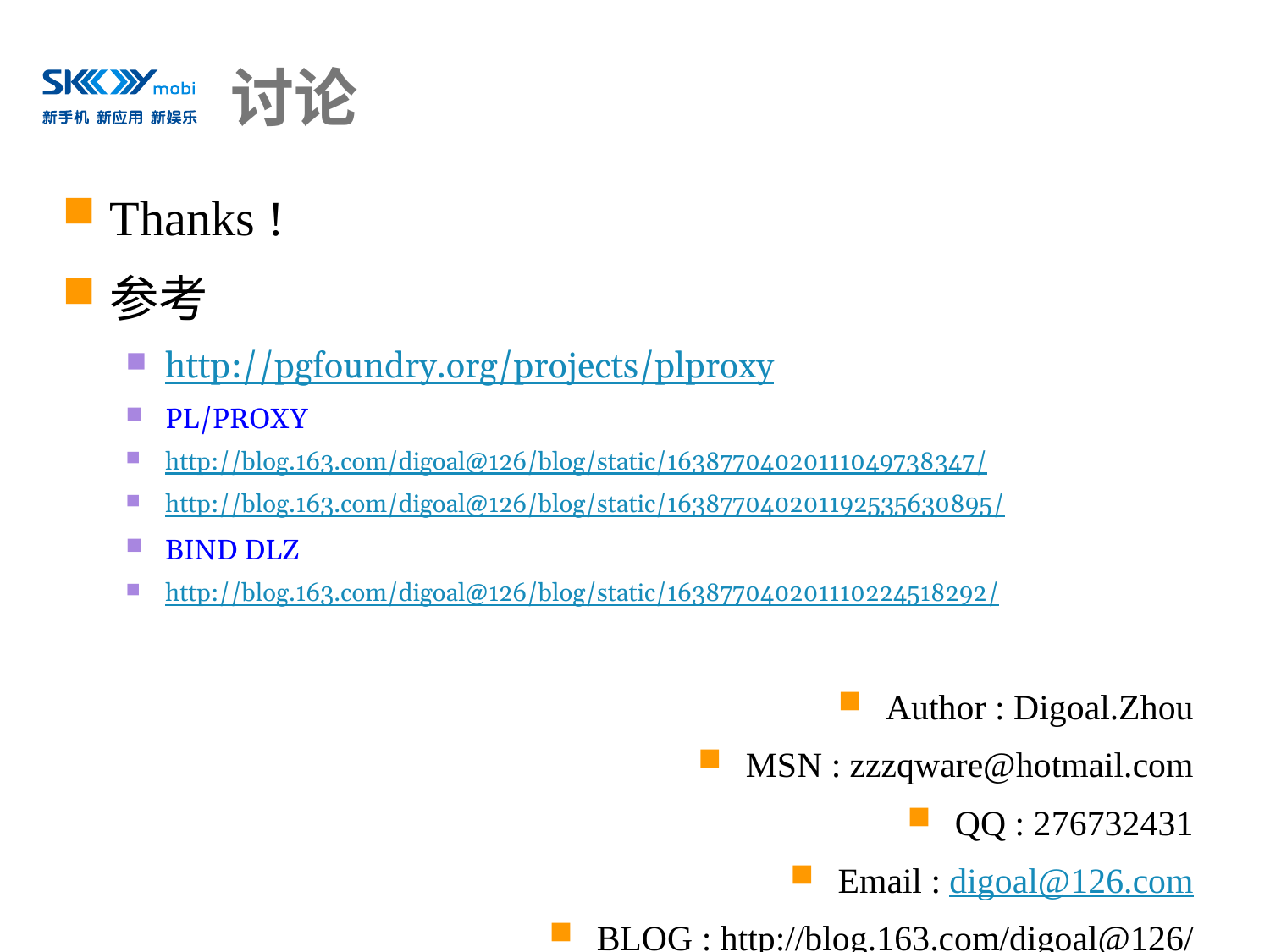

# 讨论
Thanks !
参考
http://pgfoundry.org/projects/plproxy
PL/PROXY
http://blog.163.com/digoal@126/blog/static/16387704020111049738347/
http://blog.163.com/digoal@126/blog/static/163877040201192535630895/
BIND DLZ
http://blog.163.com/digoal@126/blog/static/163877040201110224518292/

Author : Digoal.Zhou
MSN : zzzqware@hotmail.com
QQ : 276732431
Email : digoal@126.com
BLOG : http://blog.163.com/digoal@126/